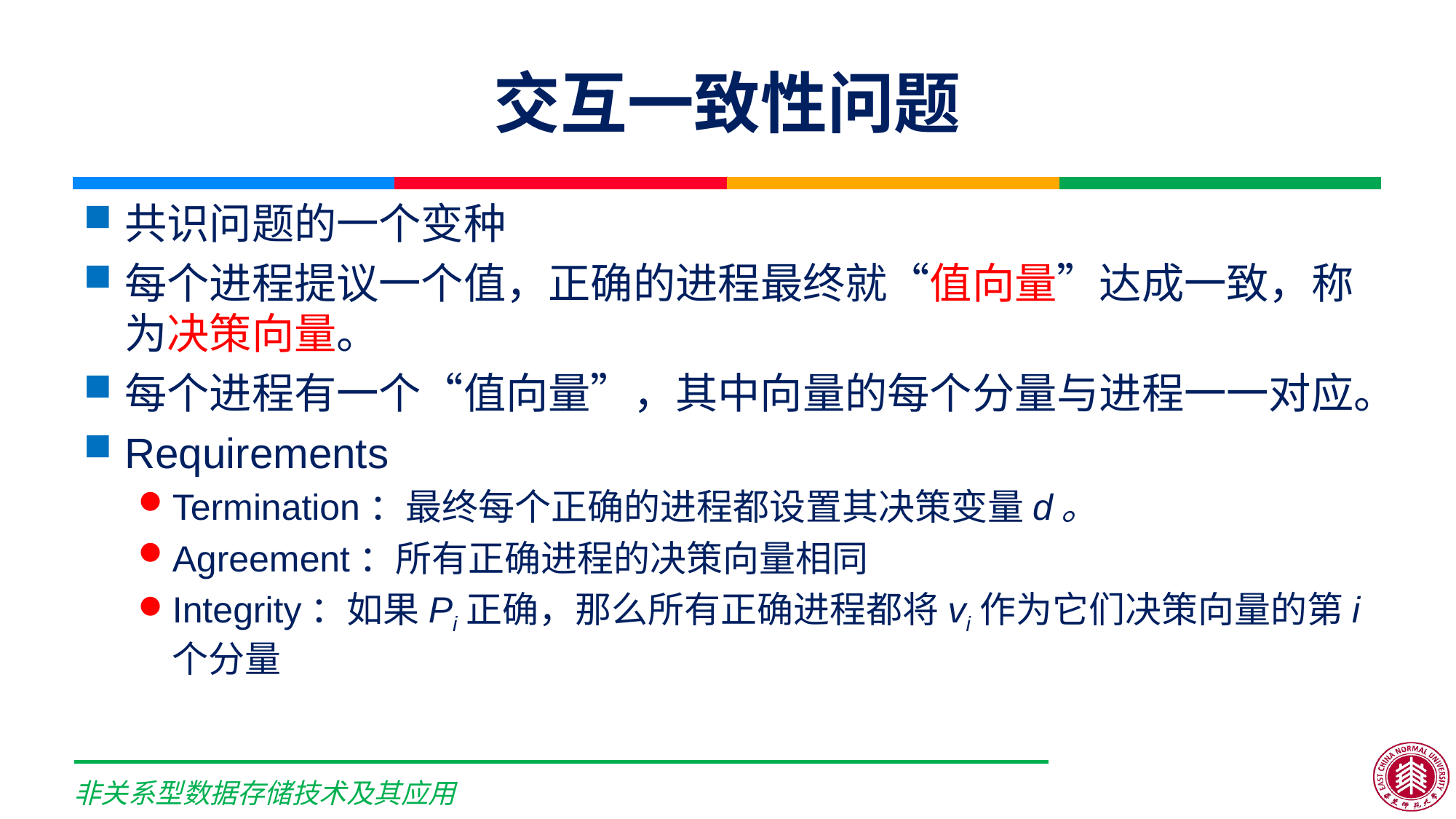

# 交互一致性问题
共识问题的一个变种
每个进程提议一个值，正确的进程最终就“值向量”达成一致，称为决策向量。
每个进程有一个“值向量”，其中向量的每个分量与进程一一对应。
Requirements
Termination：最终每个正确的进程都设置其决策变量d。
Agreement：所有正确进程的决策向量相同
Integrity：如果Pi正确，那么所有正确进程都将vi作为它们决策向量的第i个分量